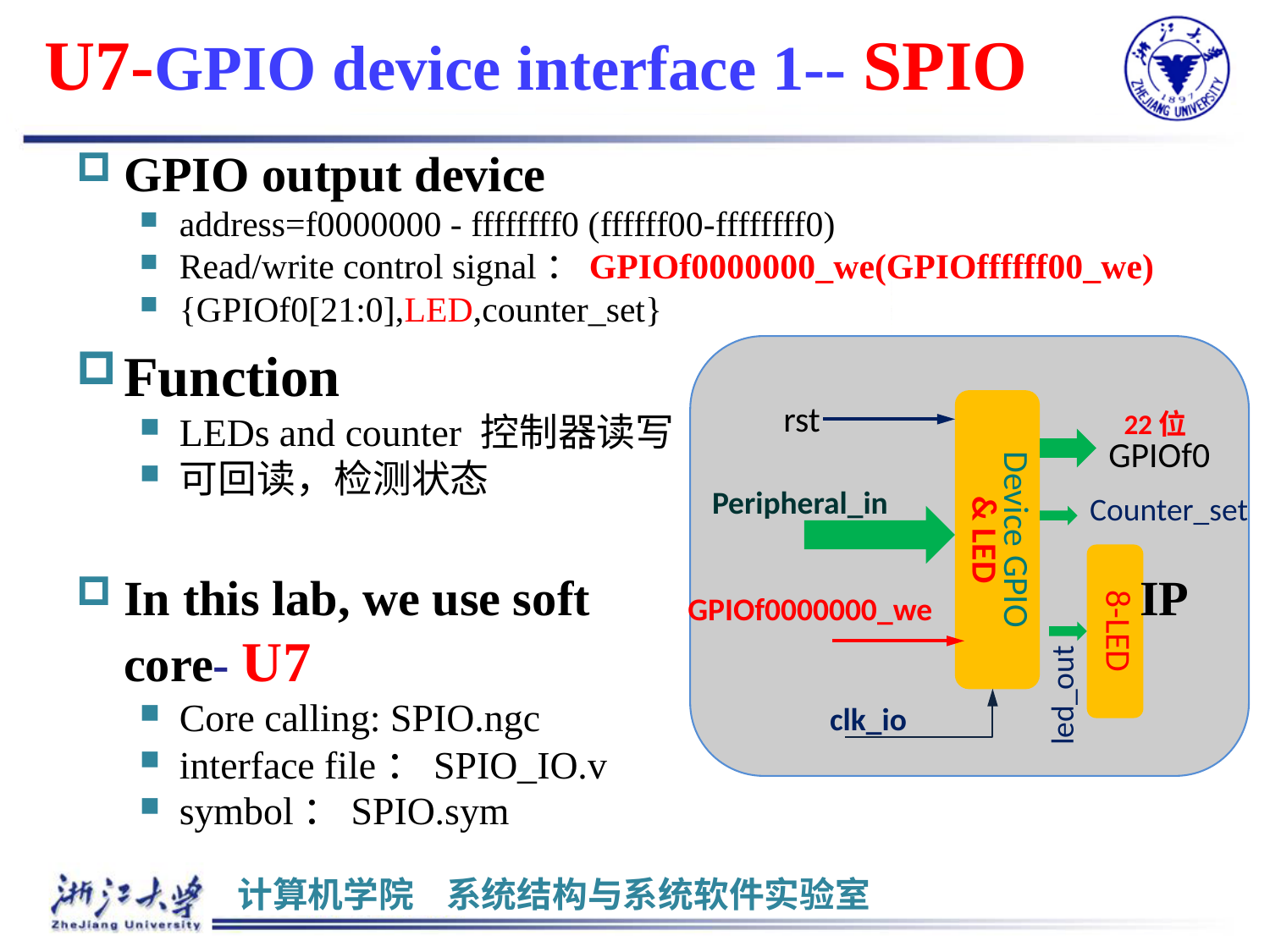

# U7-GPIO device interface 1-- SPIO
GPIO output device
address=f0000000 - ffffffff0 (ffffff00-ffffffff0)
Read/write control signal：GPIOf0000000_we(GPIOffffff00_we)
{GPIOf0[21:0],LED,counter_set}
Function
LEDs and counter 控制器读写
可回读，检测状态

In this lab, we use soft 					IP core- U7
Core calling: SPIO.ngc
interface file：SPIO_IO.v
symbol：SPIO.sym

rst
Device GPIO
& LED
22位
GPIOf0

Peripheral_in
Counter_set

8-LED
GPIOf0000000_we

led_out

clk_io